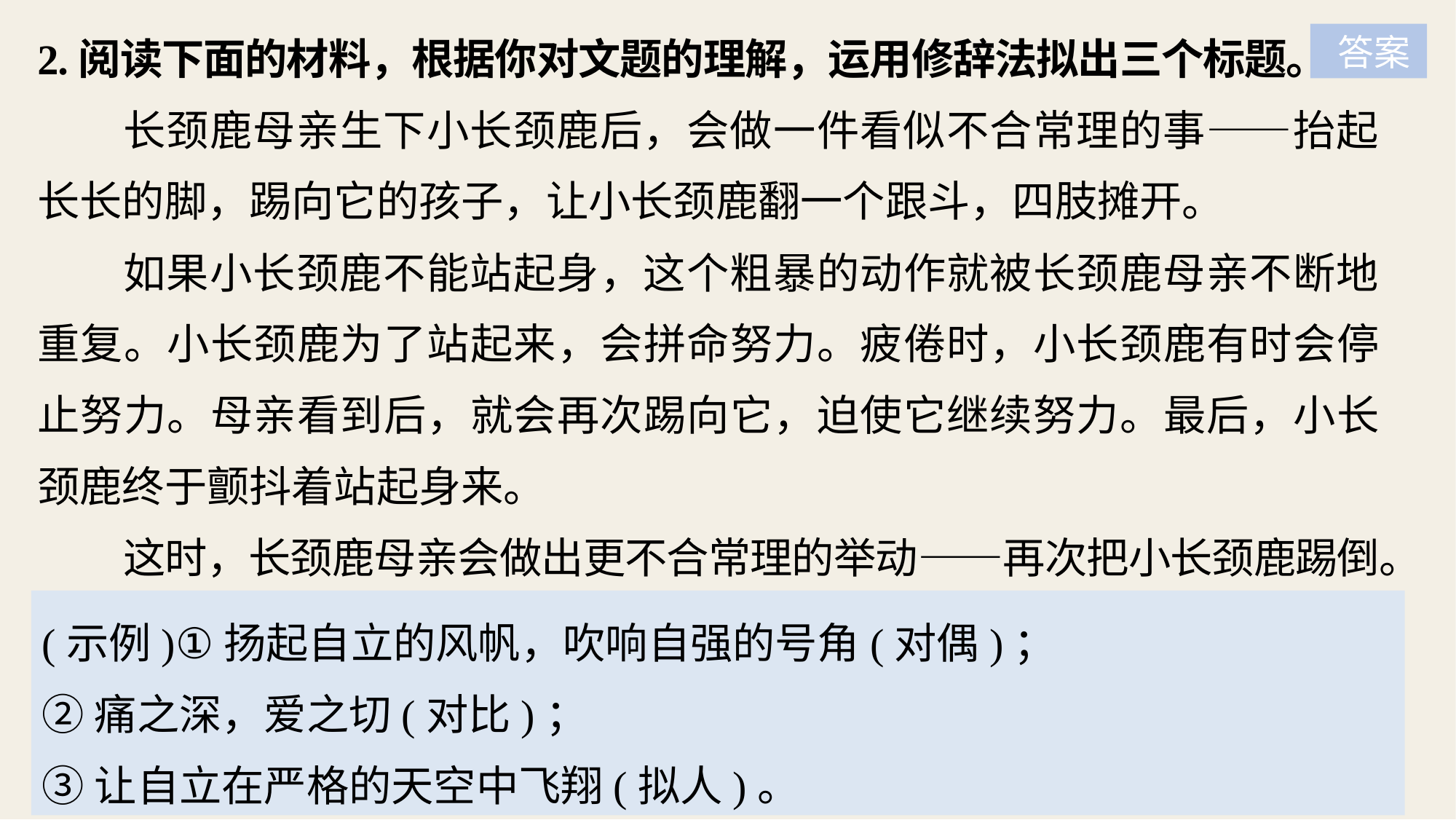

2.阅读下面的材料，根据你对文题的理解，运用修辞法拟出三个标题。
长颈鹿母亲生下小长颈鹿后，会做一件看似不合常理的事——抬起长长的脚，踢向它的孩子，让小长颈鹿翻一个跟斗，四肢摊开。
如果小长颈鹿不能站起身，这个粗暴的动作就被长颈鹿母亲不断地重复。小长颈鹿为了站起来，会拼命努力。疲倦时，小长颈鹿有时会停止努力。母亲看到后，就会再次踢向它，迫使它继续努力。最后，小长颈鹿终于颤抖着站起身来。
这时，长颈鹿母亲会做出更不合常理的举动——再次把小长颈鹿踢倒。
 答案
(示例)①扬起自立的风帆，吹响自强的号角(对偶)；
②痛之深，爱之切(对比)；
③让自立在严格的天空中飞翔(拟人)。